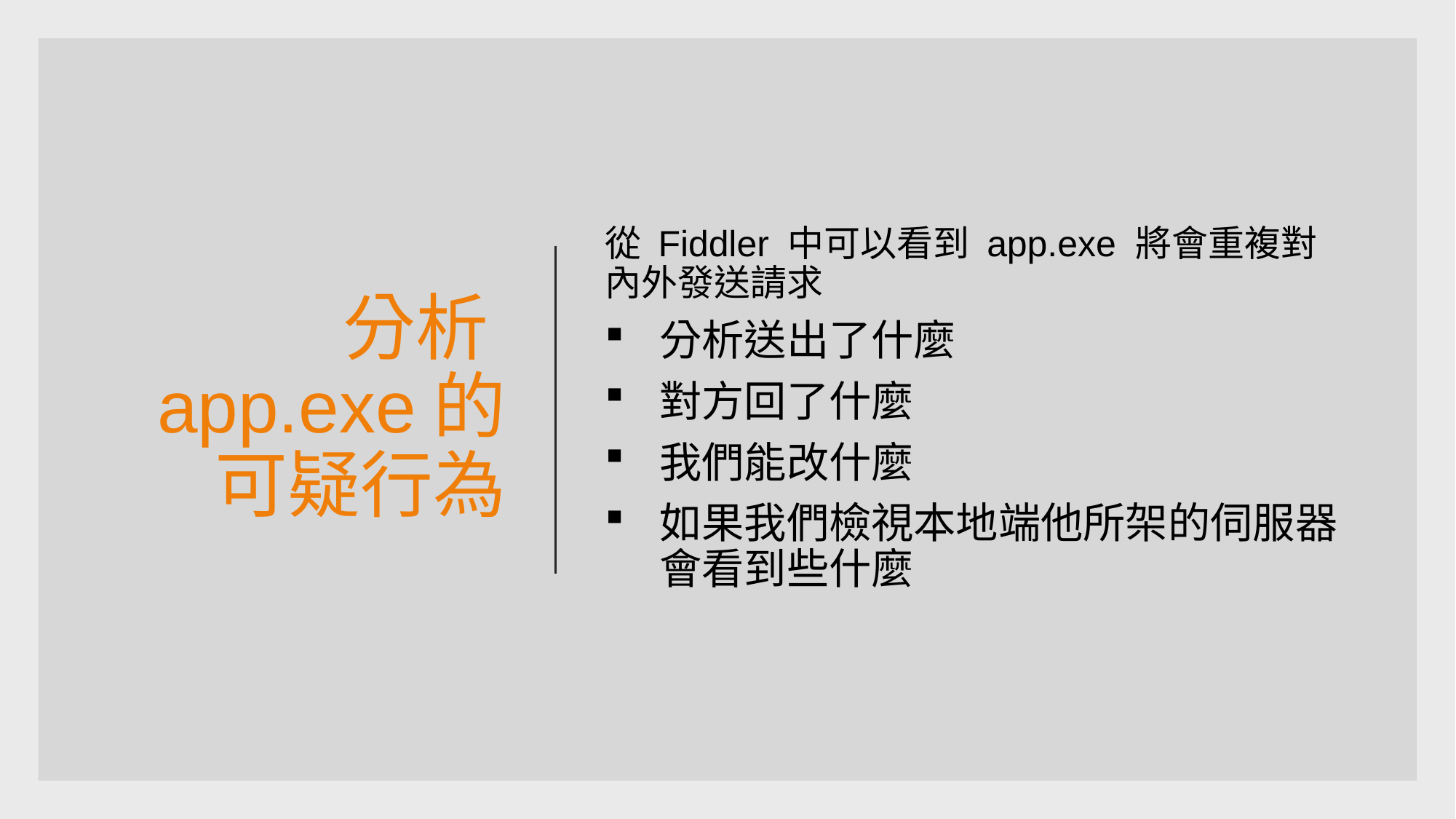

# 分析app.exe的可疑行為
從 Fiddler 中可以看到 app.exe 將會重複對內外發送請求
分析送出了什麼
對方回了什麼
我們能改什麼
如果我們檢視本地端他所架的伺服器會看到些什麼